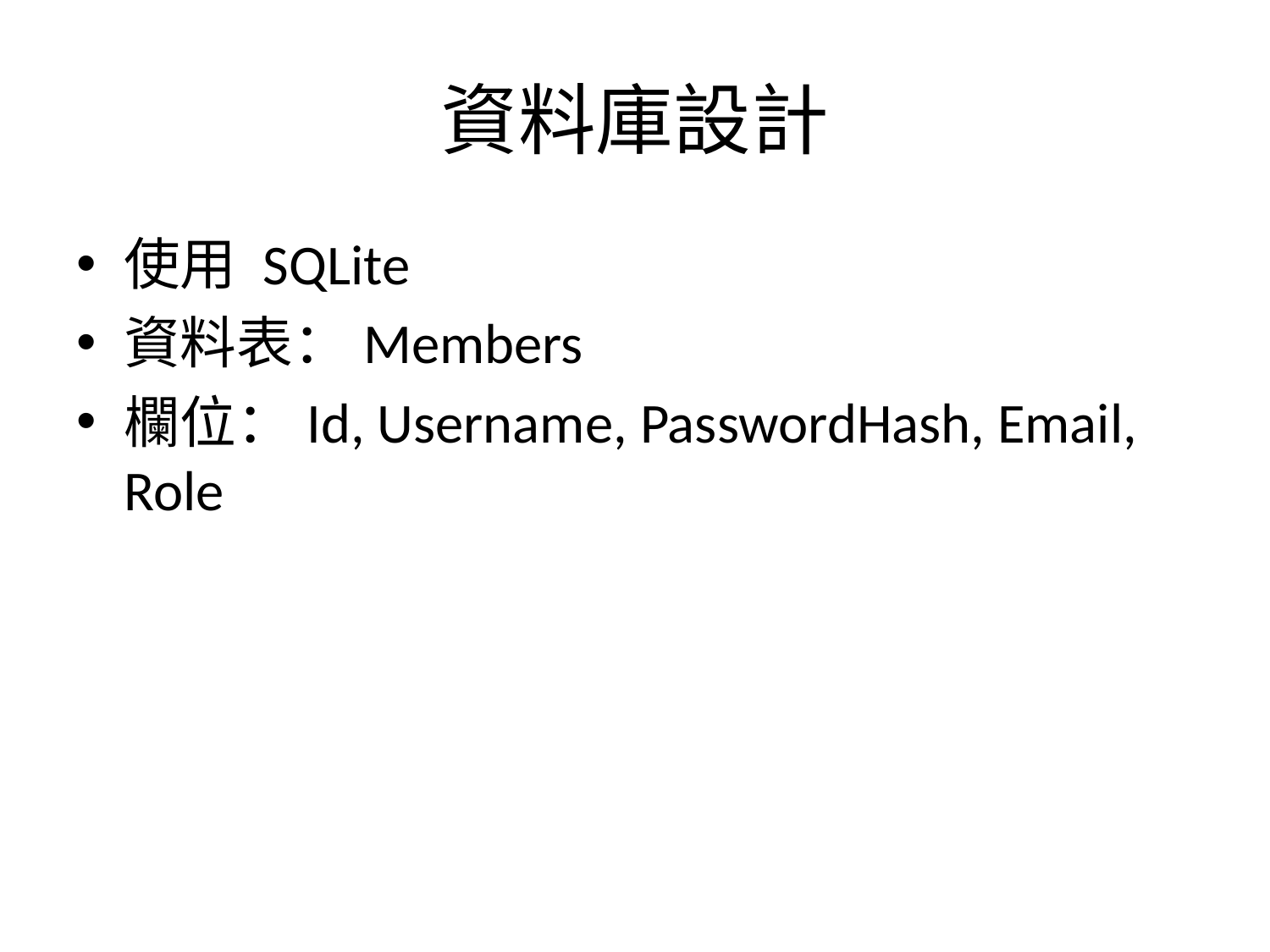

# 資料庫設計
使用 SQLite
資料表：Members
欄位：Id, Username, PasswordHash, Email, Role